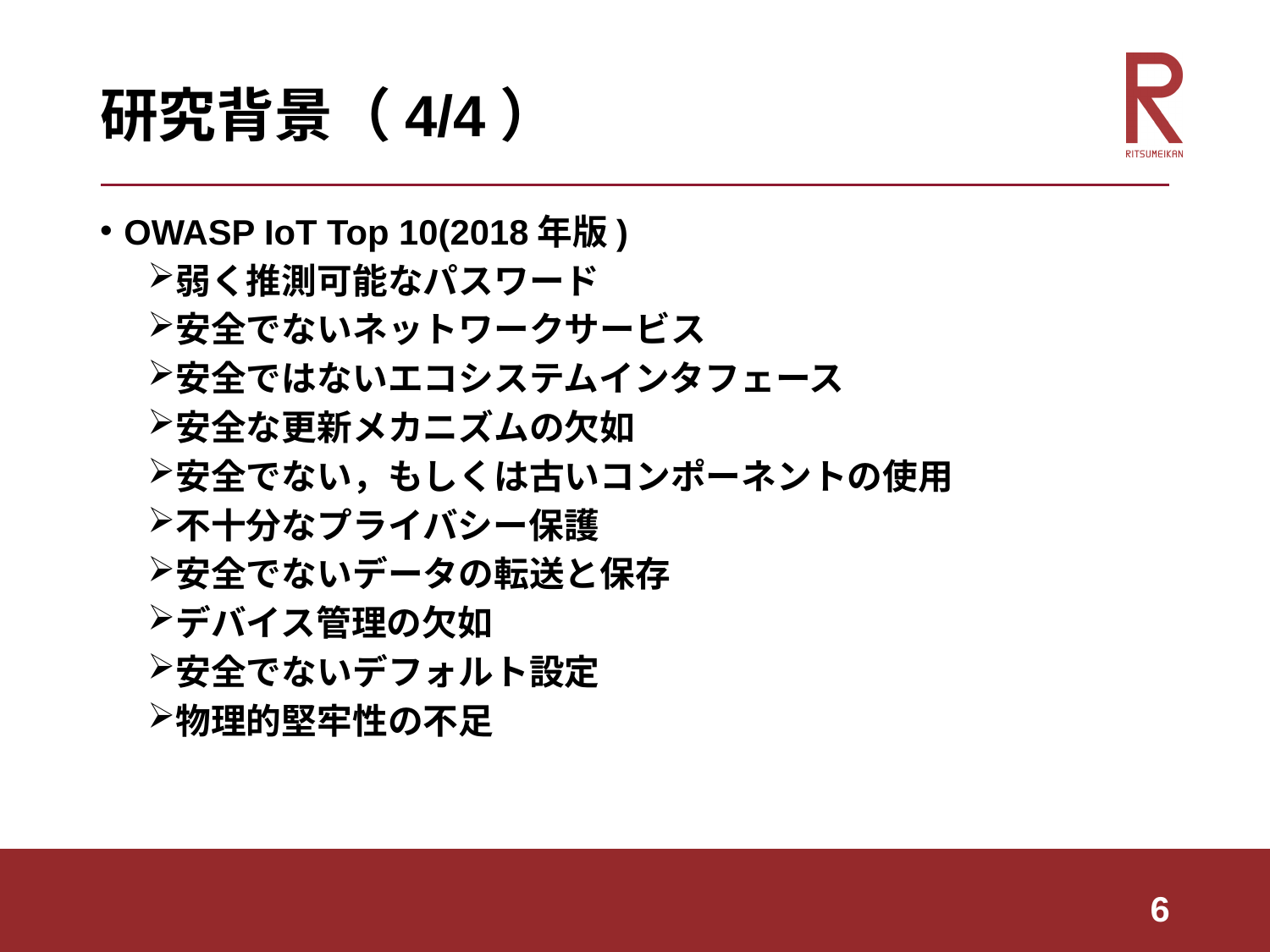

# 研究背景（4/4）
OWASP IoT Top 10(2018年版)
弱く推測可能なパスワード
安全でないネットワークサービス
安全ではないエコシステムインタフェース
安全な更新メカニズムの欠如
安全でない，もしくは古いコンポーネントの使用
不十分なプライバシー保護
安全でないデータの転送と保存
デバイス管理の欠如
安全でないデフォルト設定
物理的堅牢性の不足
6